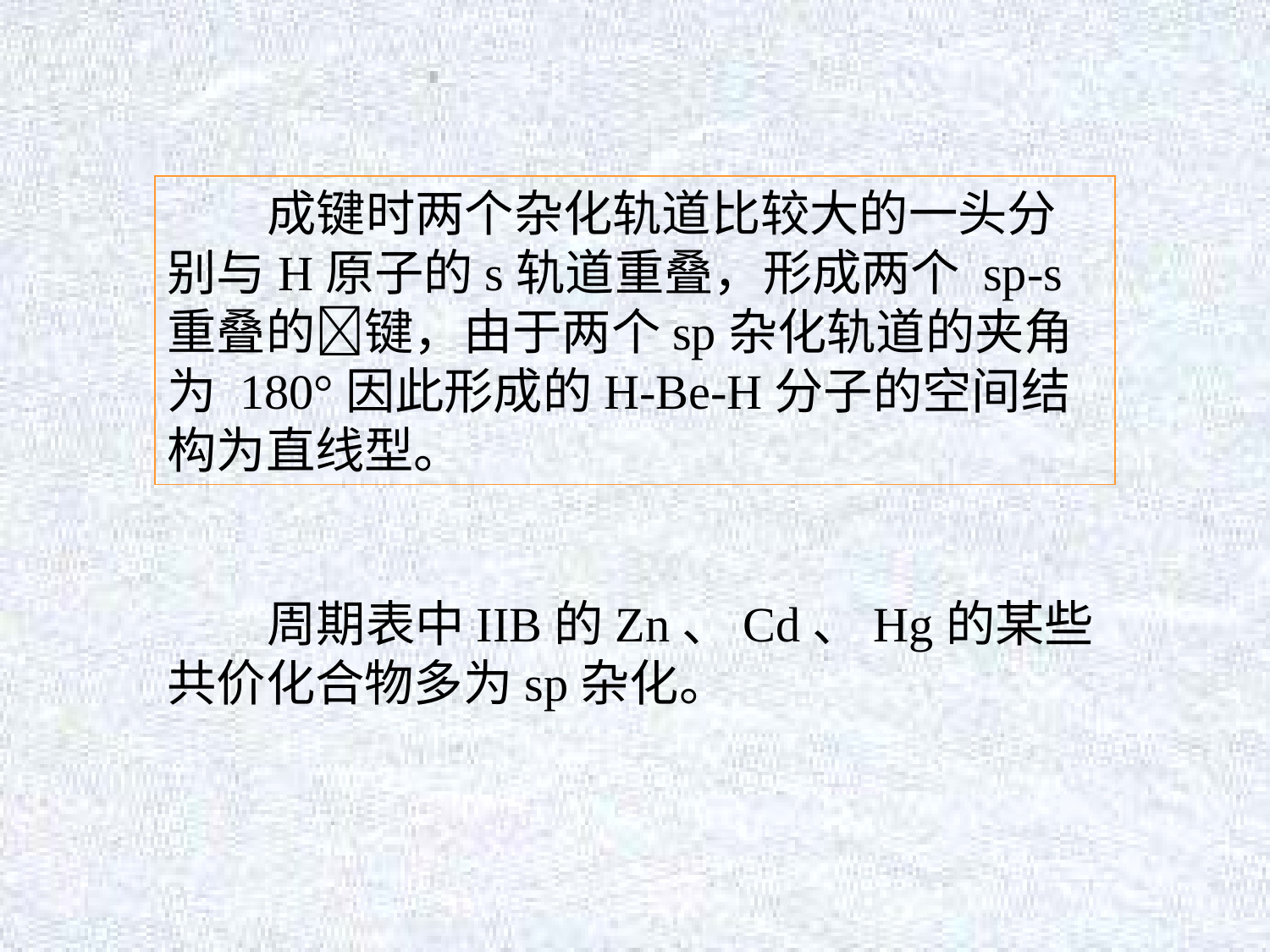

成键时两个杂化轨道比较大的一头分别与H原子的s轨道重叠，形成两个 sp-s重叠的σ键，由于两个sp杂化轨道的夹角为 180°因此形成的H-Be-H分子的空间结构为直线型。
        周期表中IIB的Zn、Cd、Hg的某些共价化合物多为sp杂化。